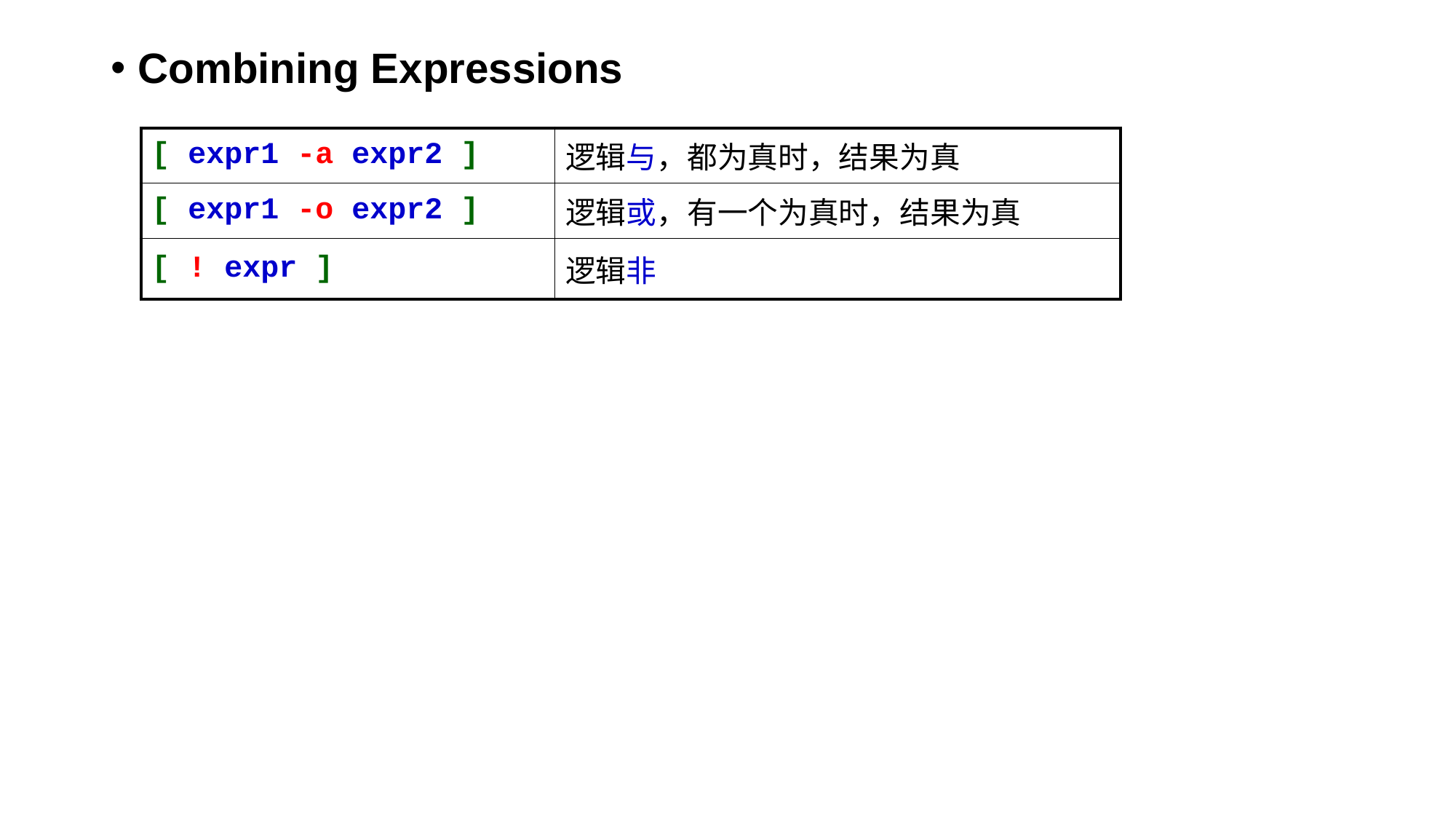

Combining Expressions
| [ expr1 -a expr2 ] | 逻辑与，都为真时，结果为真 |
| --- | --- |
| [ expr1 -o expr2 ] | 逻辑或，有一个为真时，结果为真 |
| [ ! expr ] | 逻辑非 |